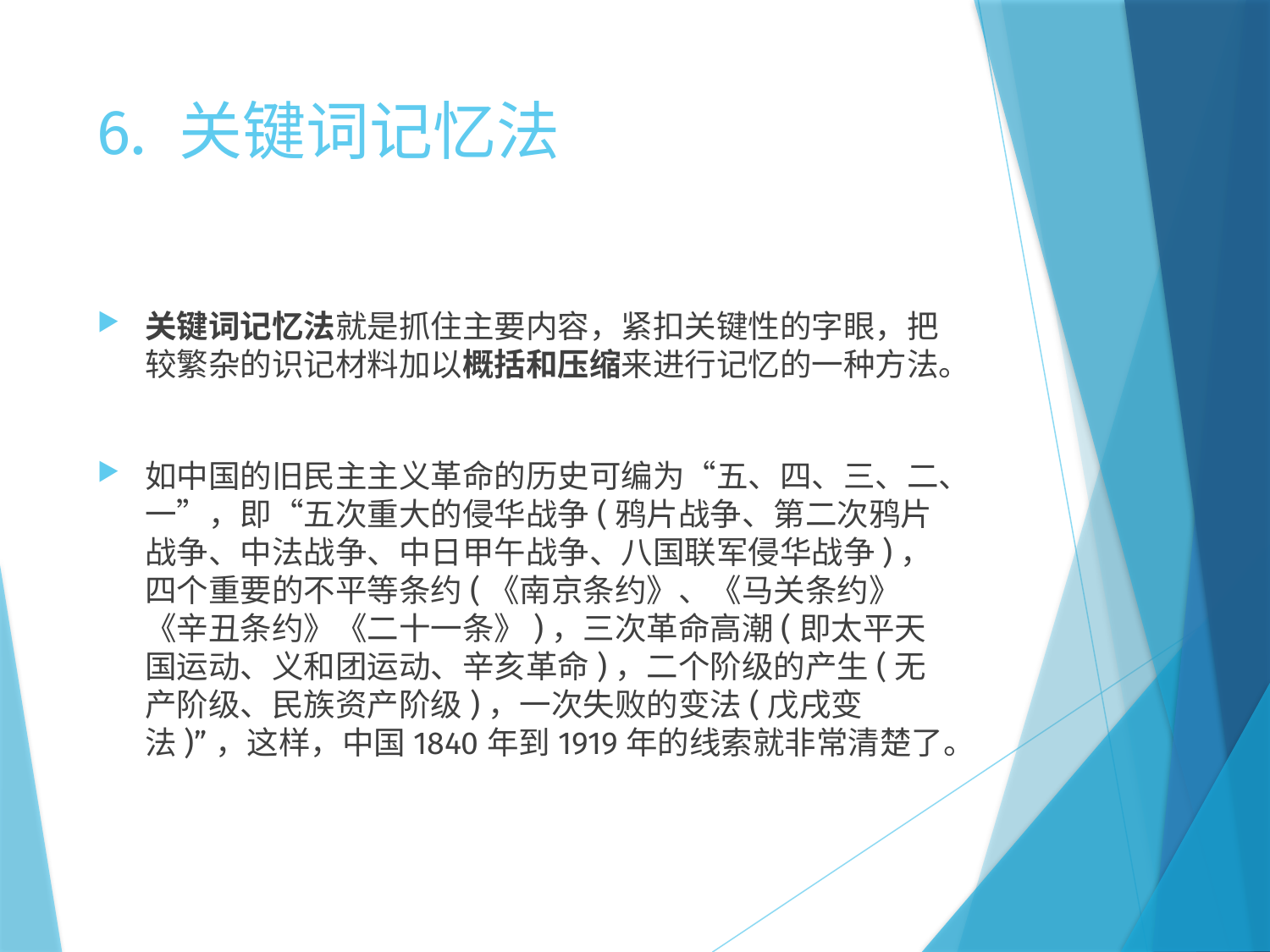

# 6. 关键词记忆法
关键词记忆法就是抓住主要内容，紧扣关键性的字眼，把较繁杂的识记材料加以概括和压缩来进行记忆的一种方法。

如中国的旧民主主义革命的历史可编为“五、四、三、二、一”，即“五次重大的侵华战争(鸦片战争、第二次鸦片战争、中法战争、中日甲午战争、八国联军侵华战争)，四个重要的不平等条约(《南京条约》、《马关条约》《辛丑条约》《二十一条》)，三次革命高潮(即太平天国运动、义和团运动、辛亥革命)，二个阶级的产生(无产阶级、民族资产阶级)，一次失败的变法(戊戌变法)”，这样，中国1840年到1919年的线索就非常清楚了。